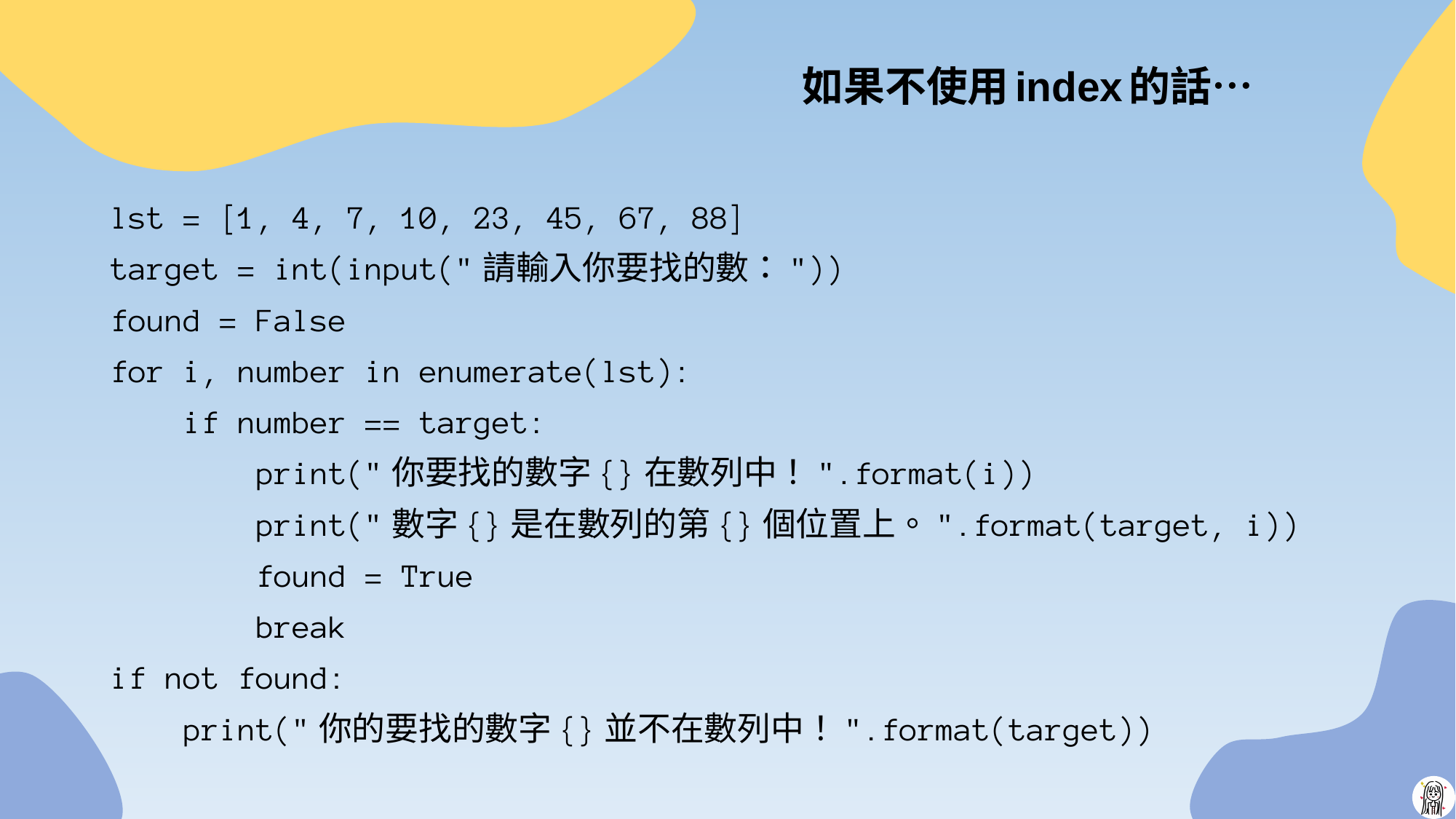

# 如果不使用index的話…
lst = [1, 4, 7, 10, 23, 45, 67, 88]
target = int(input("請輸入你要找的數："))
found = False
for i, number in enumerate(lst):
    if number == target:
        print("你要找的數字{}在數列中！".format(i))
        print("數字{}是在數列的第{}個位置上。".format(target, i))
        found = True
        break
if not found:
    print("你的要找的數字{}並不在數列中！".format(target))
5